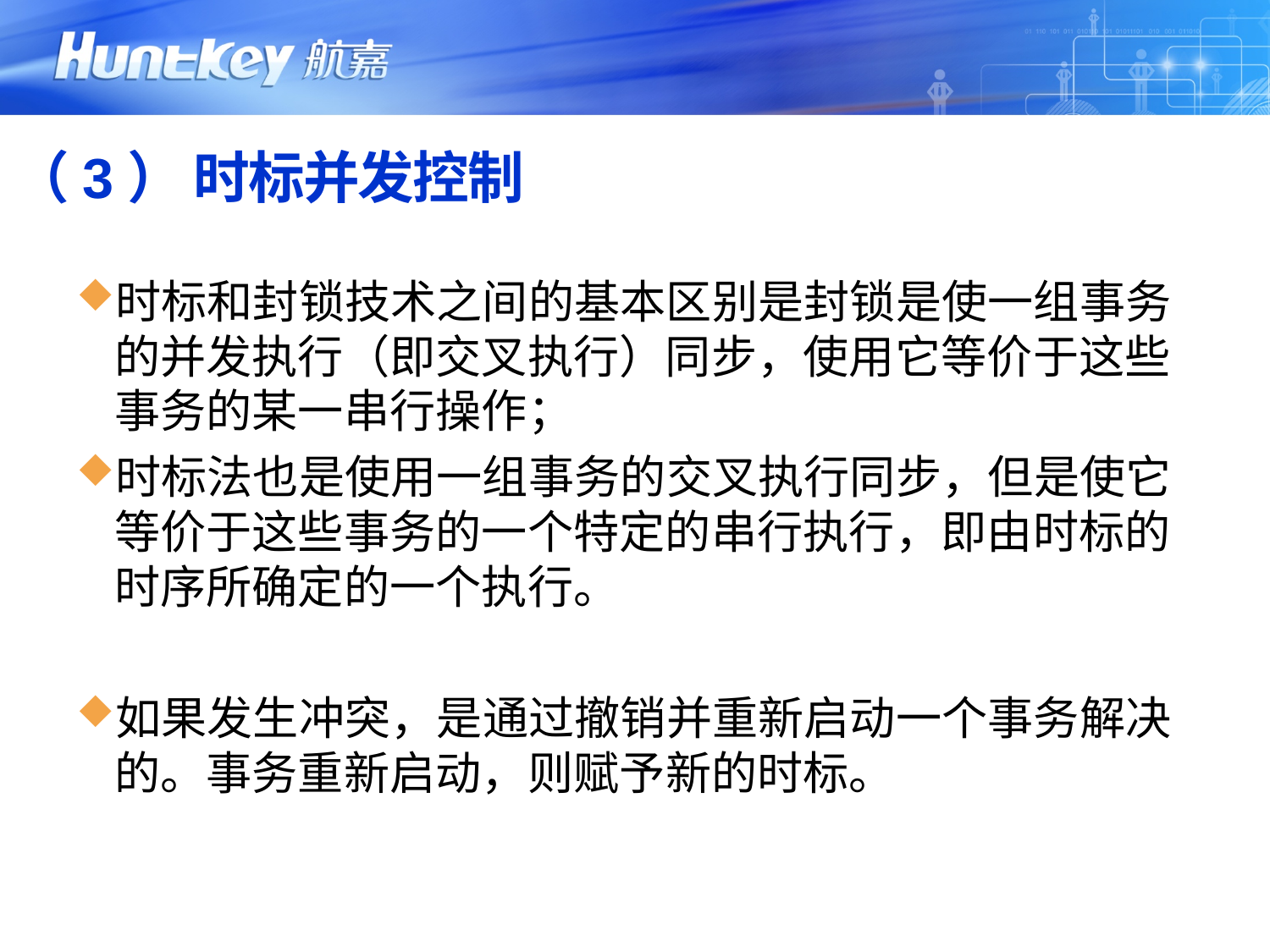

# （3） 时标并发控制
时标和封锁技术之间的基本区别是封锁是使一组事务的并发执行（即交叉执行）同步，使用它等价于这些事务的某一串行操作；
时标法也是使用一组事务的交叉执行同步，但是使它等价于这些事务的一个特定的串行执行，即由时标的时序所确定的一个执行。

如果发生冲突，是通过撤销并重新启动一个事务解决的。事务重新启动，则赋予新的时标。